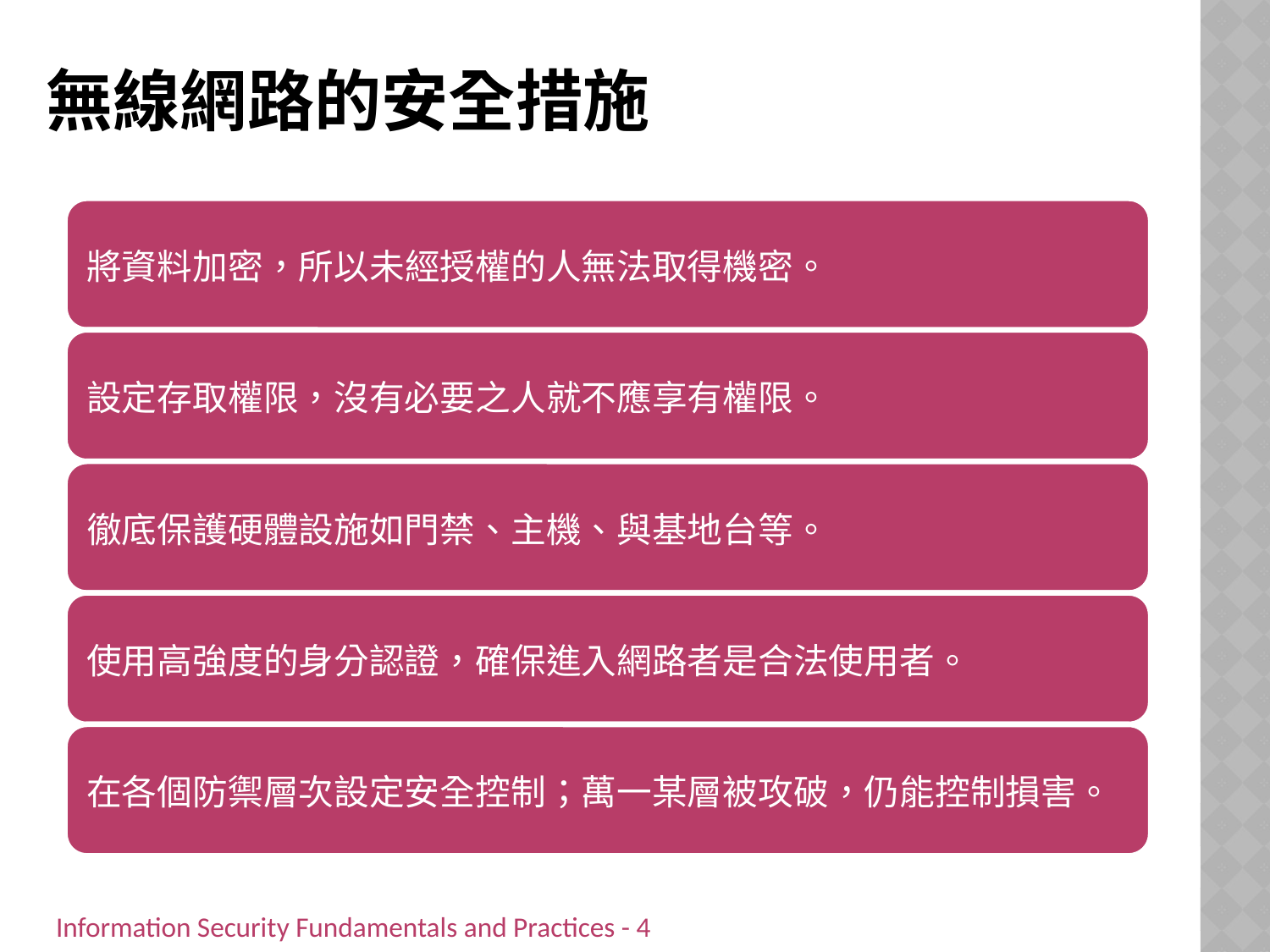

# 無線網路的安全措施
將資料加密，所以未經授權的人無法取得機密。
設定存取權限，沒有必要之人就不應享有權限。
徹底保護硬體設施如門禁、主機、與基地台等。
使用高強度的身分認證，確保進入網路者是合法使用者。
在各個防禦層次設定安全控制；萬一某層被攻破，仍能控制損害。